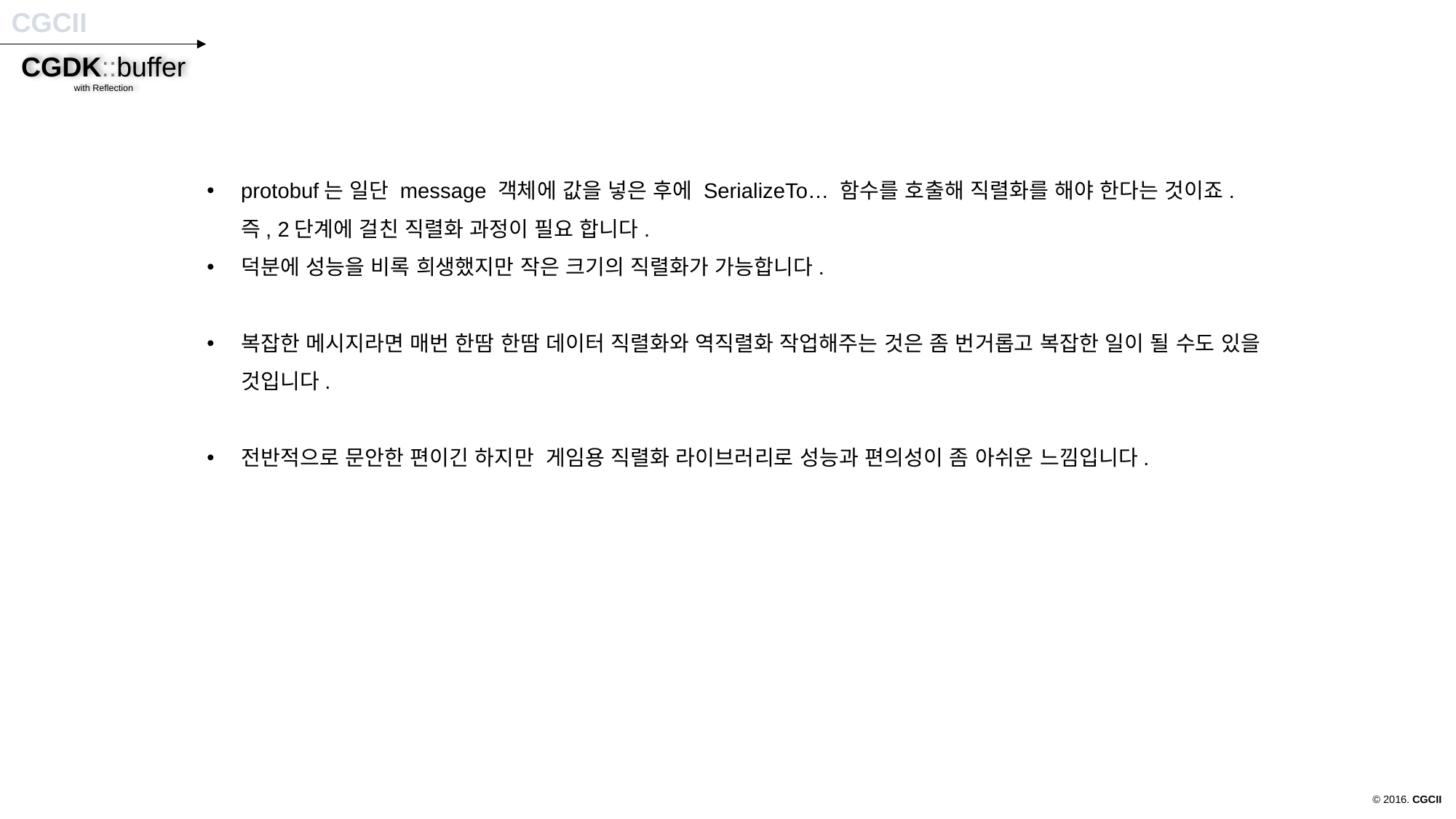

CGCII
CGDK::buffer
with Reflection

protobuf는 일단 message 객체에 값을 넣은 후에 SerializeTo… 함수를 호출해 직렬화를 해야 한다는 것이죠.
즉, 2단계에 걸친 직렬화 과정이 필요 합니다.
덕분에 성능을 비록 희생했지만 작은 크기의 직렬화가 가능합니다.

복잡한 메시지라면 매번 한땀 한땀 데이터 직렬화와 역직렬화 작업해주는 것은 좀 번거롭고 복잡한 일이 될 수도 있을 것입니다.

전반적으로 문안한 편이긴 하지만  게임용 직렬화 라이브러리로 성능과 편의성이 좀 아쉬운 느낌입니다.
© 2016. CGCII